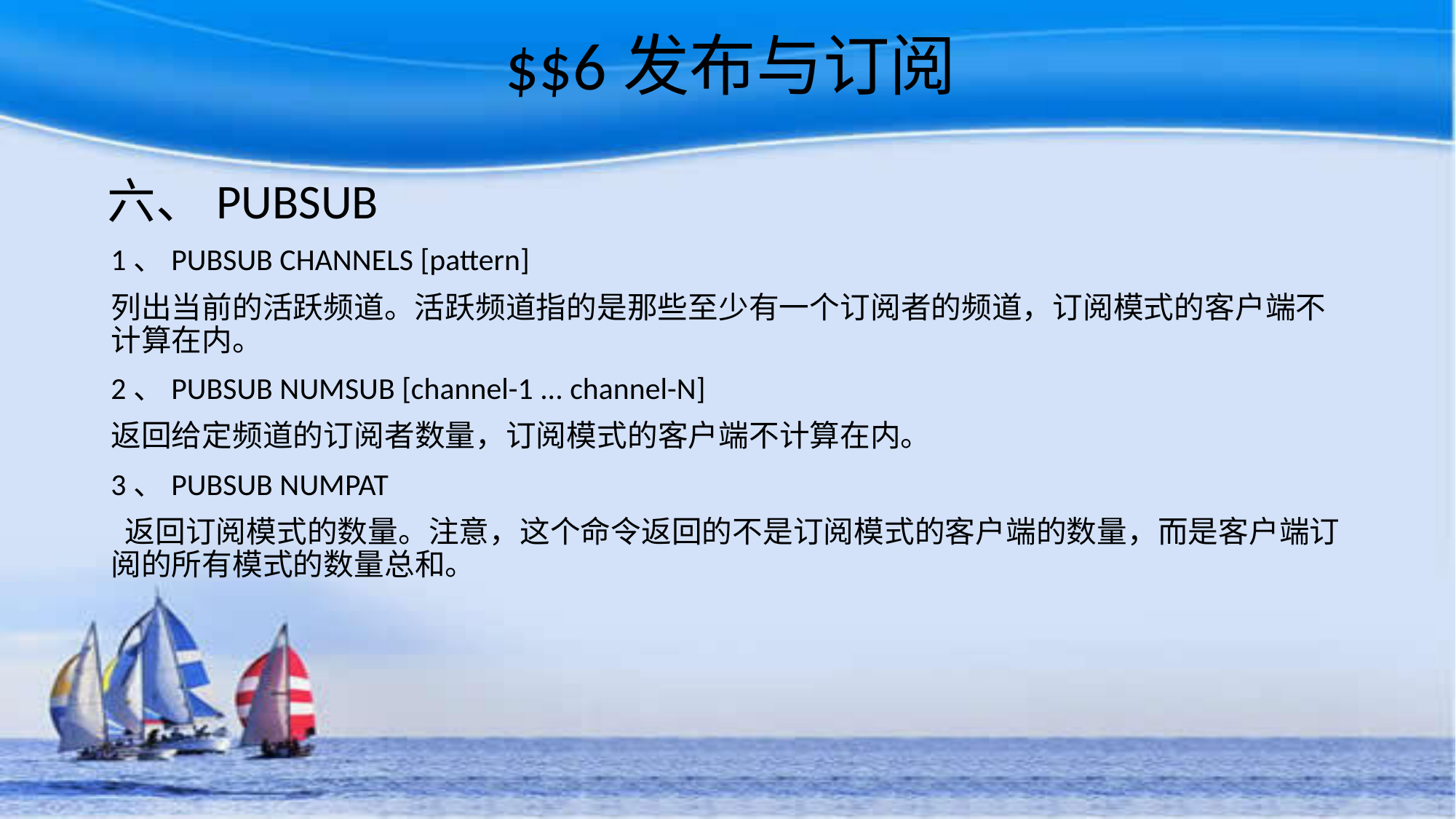

# $$6发布与订阅
六、PUBSUB
1、PUBSUB CHANNELS [pattern]
列出当前的活跃频道。活跃频道指的是那些至少有一个订阅者的频道，订阅模式的客户端不计算在内。
2、PUBSUB NUMSUB [channel-1 ... channel-N]
返回给定频道的订阅者数量，订阅模式的客户端不计算在内。
3、PUBSUB NUMPAT
 返回订阅模式的数量。注意，这个命令返回的不是订阅模式的客户端的数量，而是客户端订阅的所有模式的数量总和。